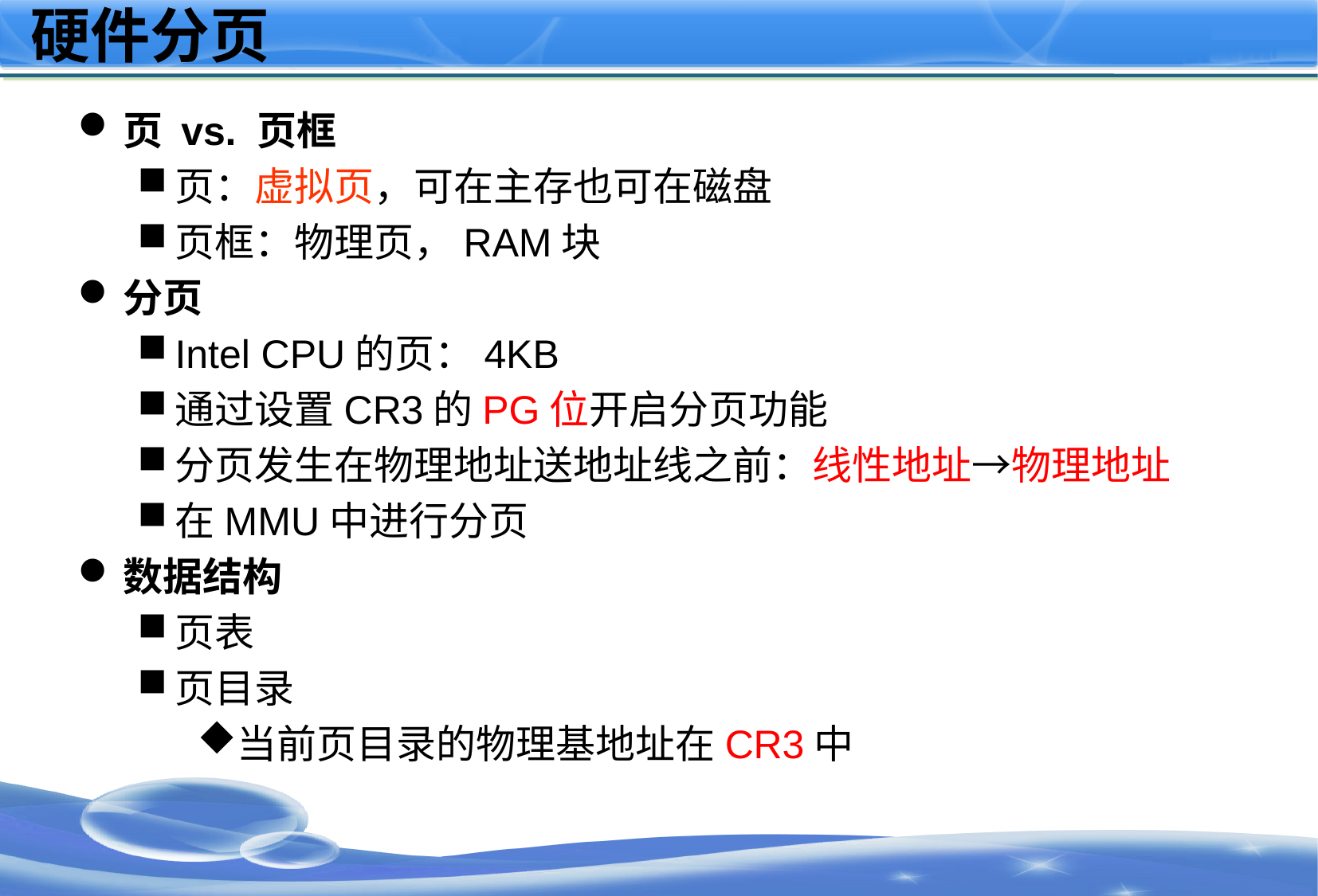

# 硬件分页
页 vs. 页框
页：虚拟页，可在主存也可在磁盘
页框：物理页，RAM块
分页
Intel CPU的页：4KB
通过设置CR3的PG位开启分页功能
分页发生在物理地址送地址线之前：线性地址→物理地址
在MMU中进行分页
数据结构
页表
页目录
当前页目录的物理基地址在CR3中